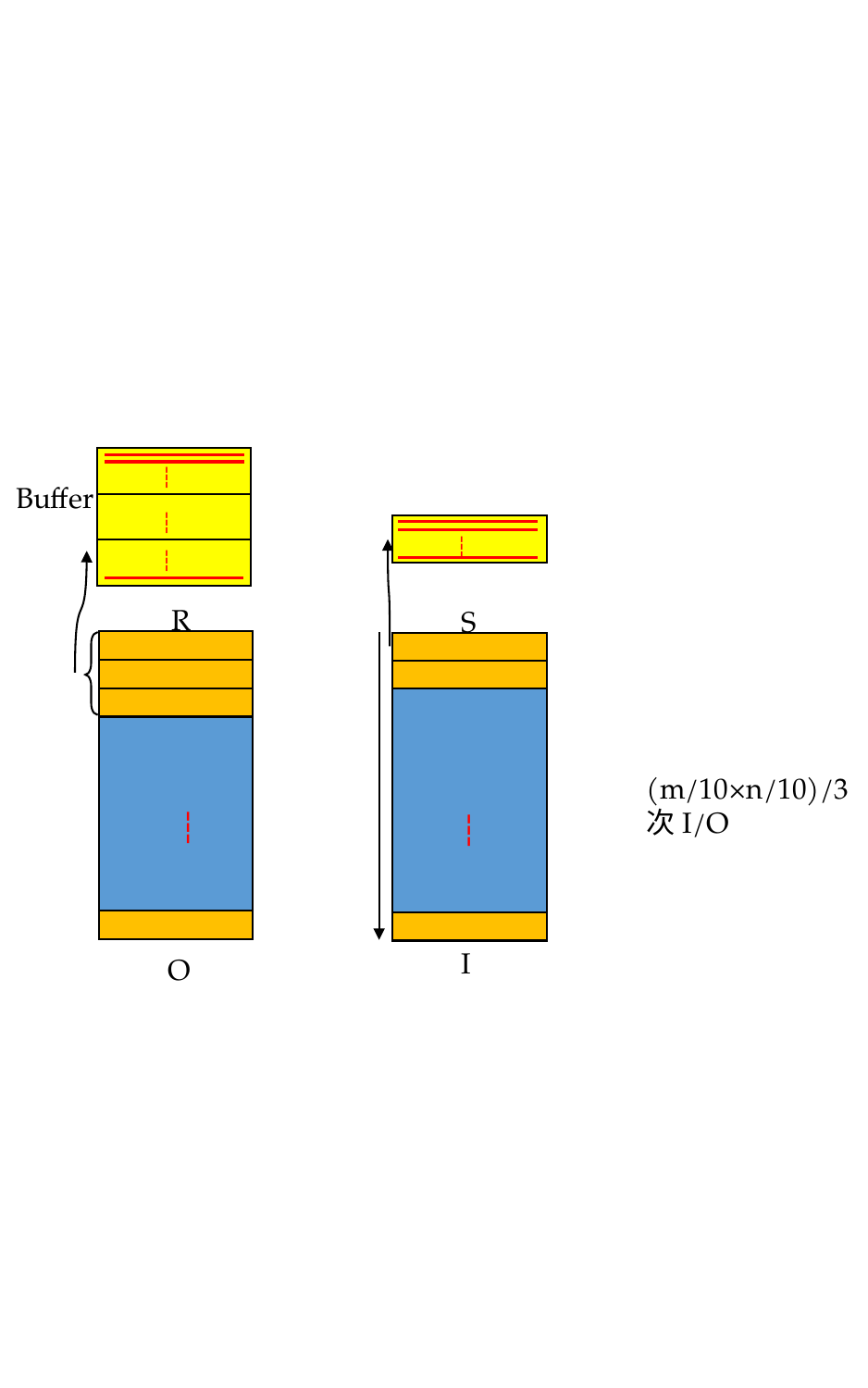

┆
Buffer

┆

┆

┆
R
S

(m/10×n/10)/3
次I/O
┆
┆

I
O